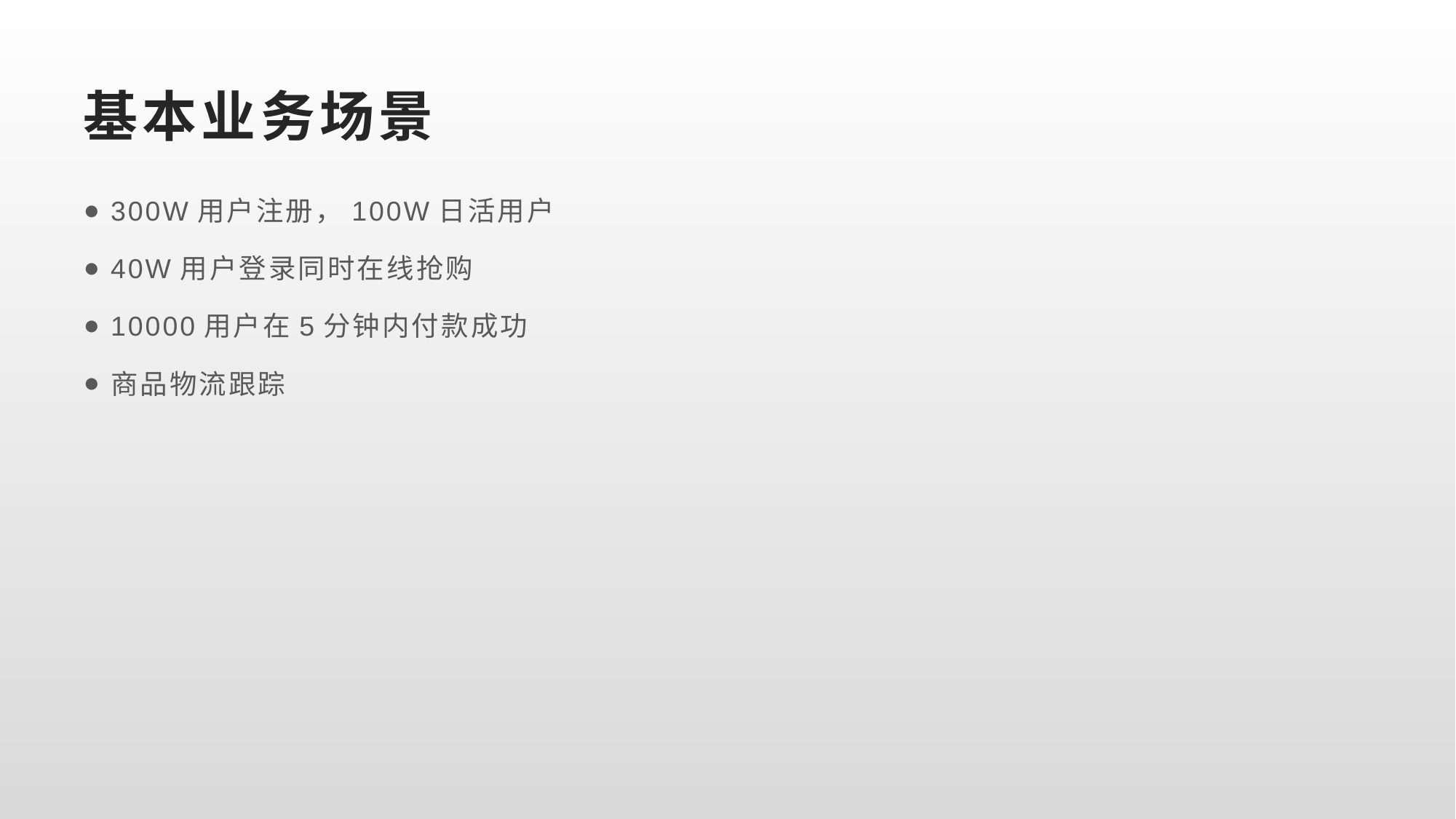

# 基本业务场景
300W用户注册，100W日活用户
40W用户登录同时在线抢购
10000用户在5分钟内付款成功
商品物流跟踪